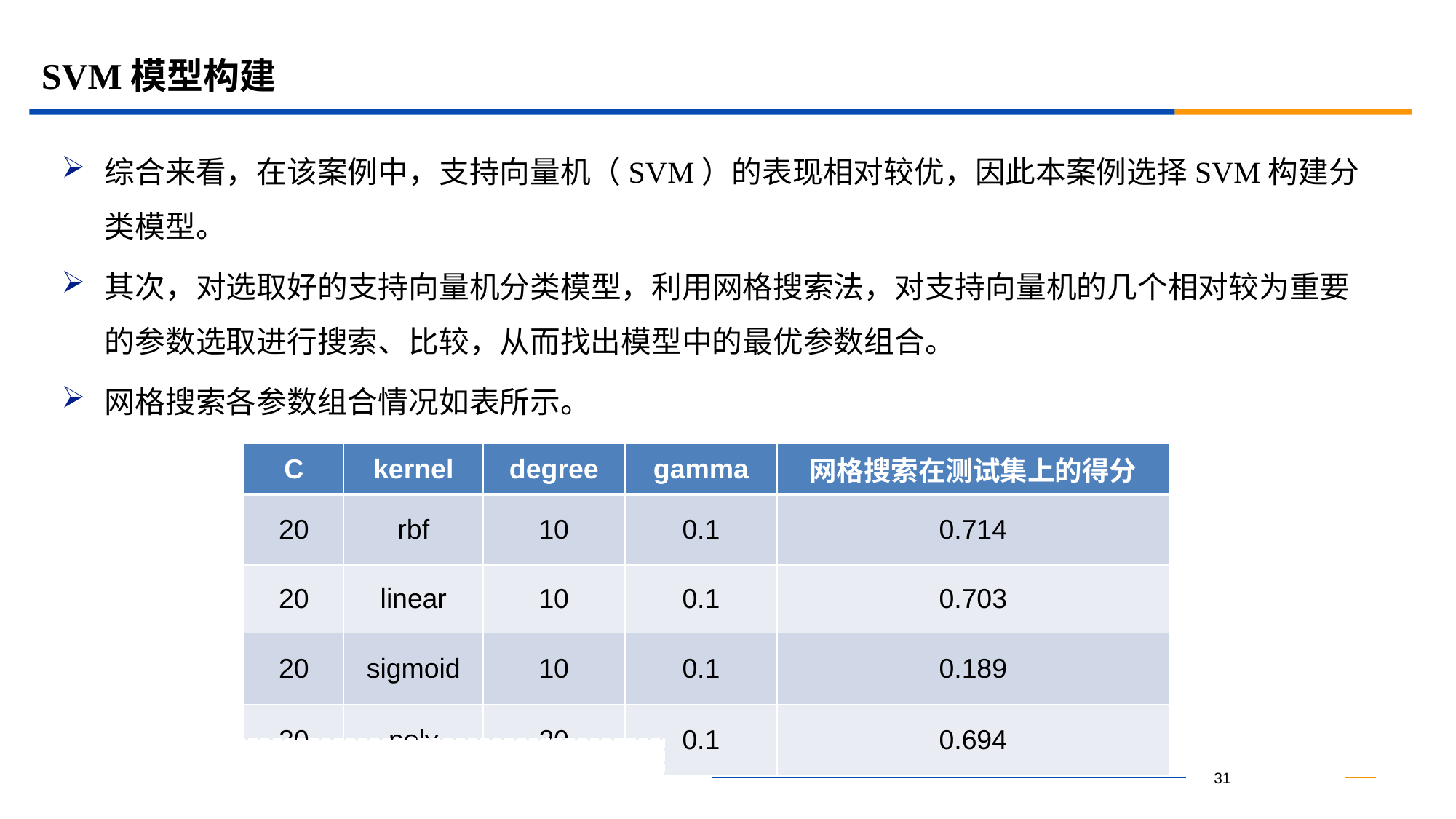

# SVM模型构建
综合来看，在该案例中，支持向量机（SVM）的表现相对较优，因此本案例选择SVM构建分类模型。
其次，对选取好的支持向量机分类模型，利用网格搜索法，对支持向量机的几个相对较为重要的参数选取进行搜索、比较，从而找出模型中的最优参数组合。
网格搜索各参数组合情况如表所示。
| C | kernel | degree | gamma | 网格搜索在测试集上的得分 |
| --- | --- | --- | --- | --- |
| 20 | rbf | 10 | 0.1 | 0.714 |
| 20 | linear | 10 | 0.1 | 0.703 |
| 20 | sigmoid | 10 | 0.1 | 0.189 |
| 20 | poly | 20 | 0.1 | 0.694 |